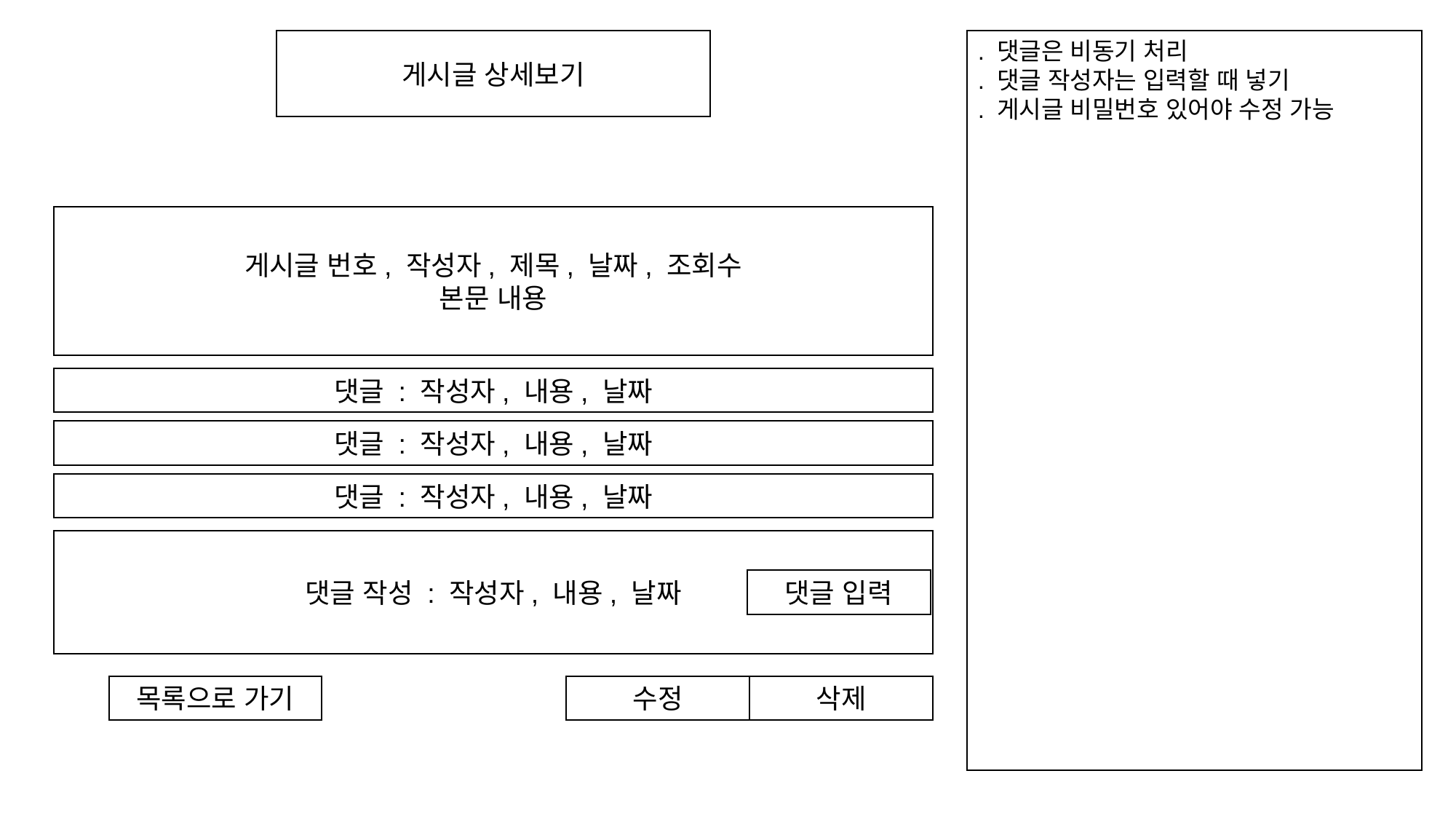

게시글 상세보기
. 댓글은 비동기 처리
. 댓글 작성자는 입력할 때 넣기
. 게시글 비밀번호 있어야 수정 가능
게시글 번호, 작성자, 제목, 날짜, 조회수
본문 내용
댓글 : 작성자, 내용, 날짜
댓글 : 작성자, 내용, 날짜
댓글 : 작성자, 내용, 날짜
댓글 작성 : 작성자, 내용, 날짜
댓글 입력
목록으로 가기
수정
삭제